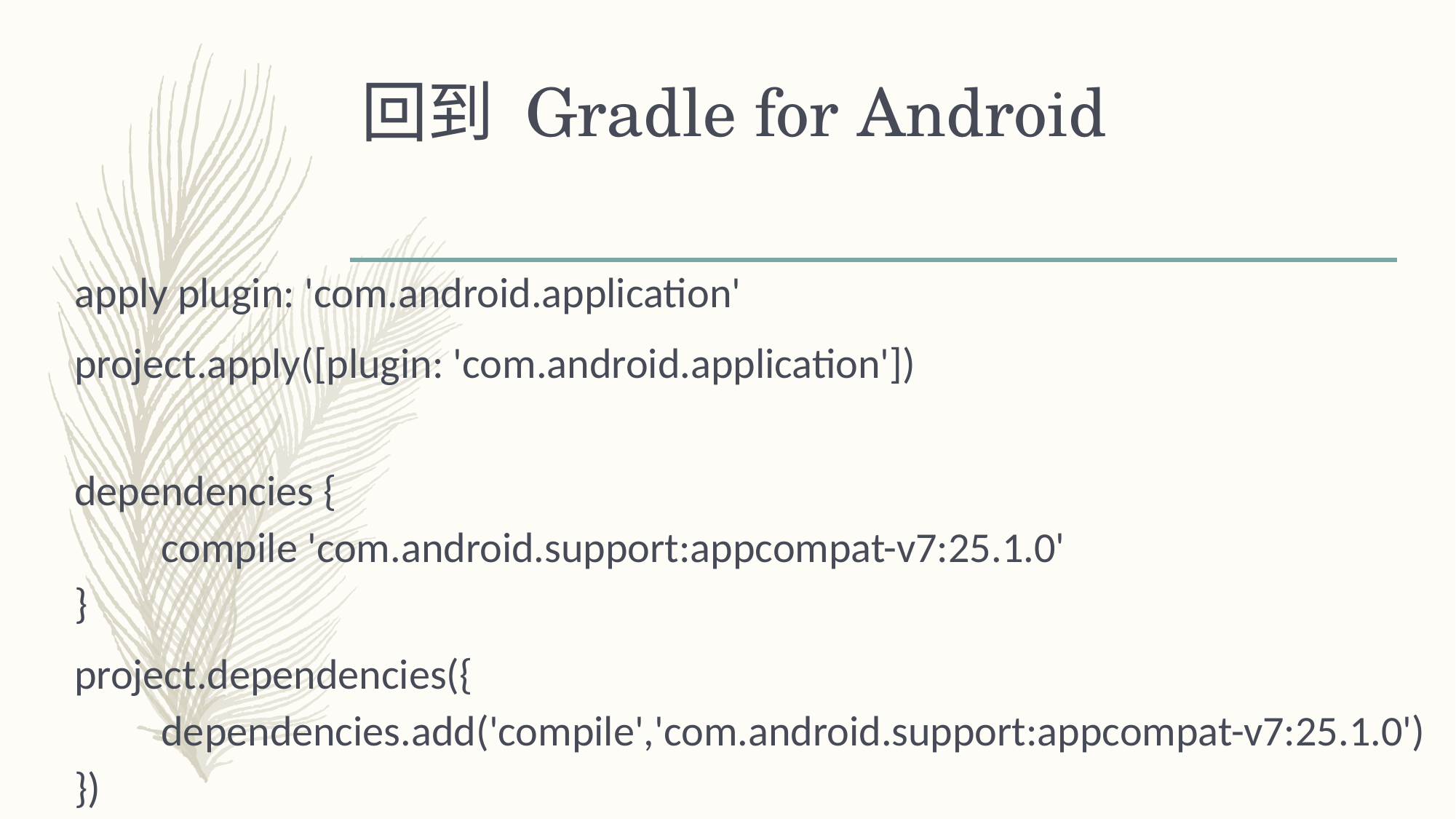

# 回到 Gradle for Android
apply plugin: 'com.android.application'
project.apply([plugin: 'com.android.application'])
dependencies {
         compile 'com.android.support:appcompat-v7:25.1.0'
}
project.dependencies({
         dependencies.add('compile','com.android.support:appcompat-v7:25.1.0')
})